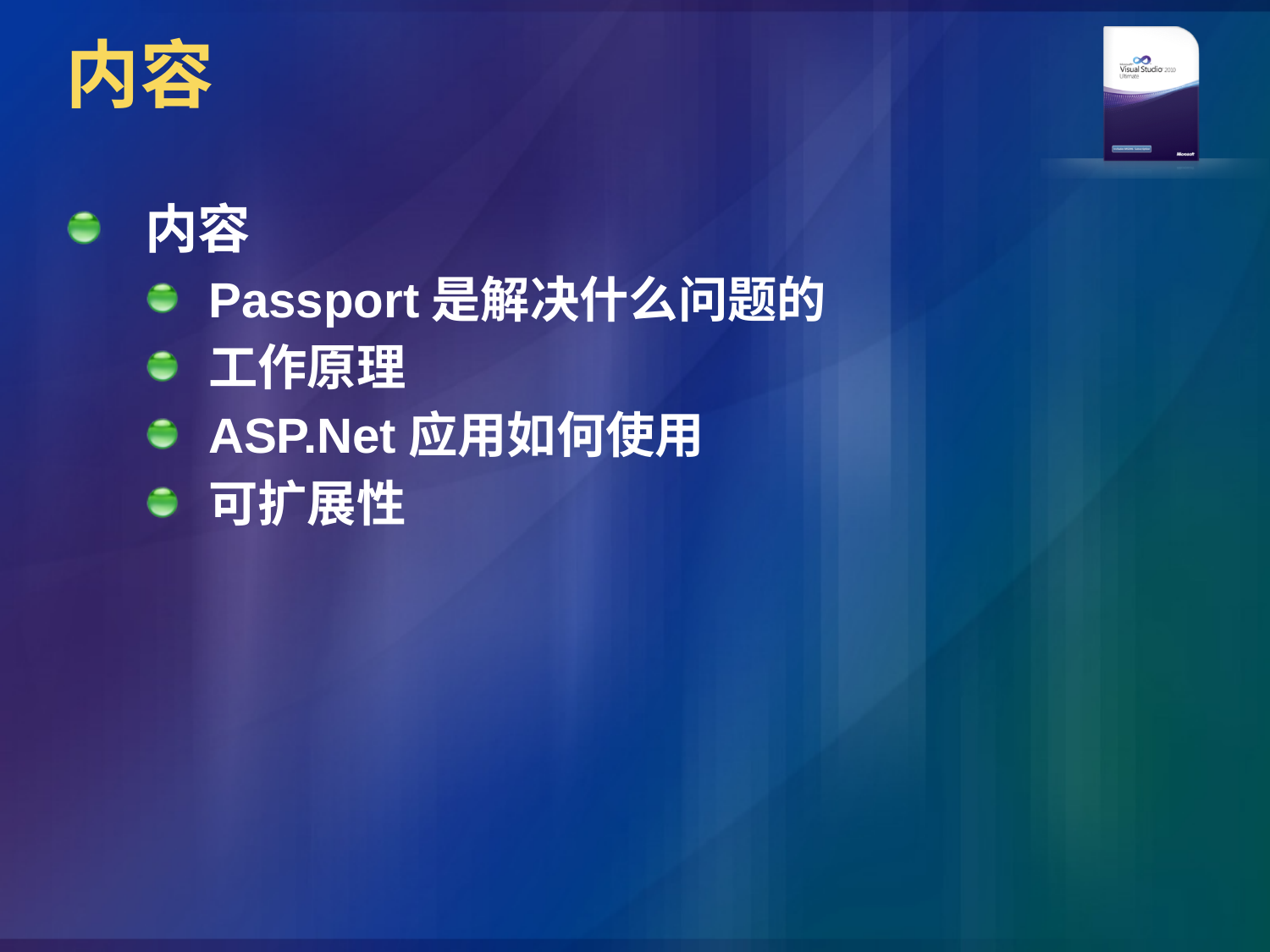

# 内容
内容
Passport是解决什么问题的
工作原理
ASP.Net应用如何使用
可扩展性